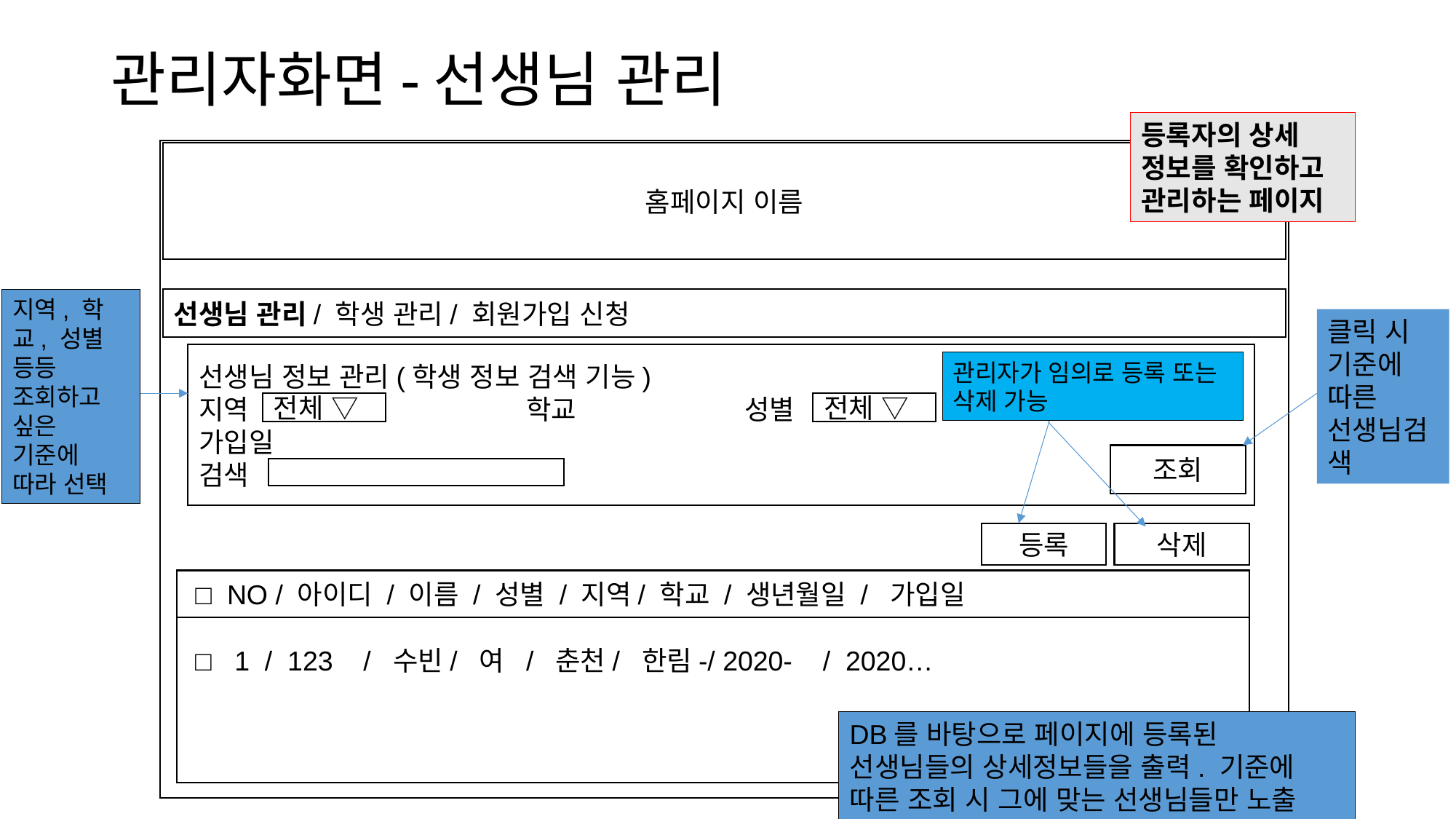

# 관리자화면-선생님 관리
등록자의 상세 정보를 확인하고 관리하는 페이지

홈페이지 이름
지역, 학교, 성별 등등 조회하고 싶은 기준에 따라 선택
선생님 관리/ 학생 관리/ 회원가입 신청
클릭 시 기준에 따른 선생님검색
선생님 정보 관리(학생 정보 검색 기능)
지역			학교		성별
가입일
검색
전체 ▽
전체 ▽

관리자가 임의로 등록 또는 삭제 가능
조회
등록
삭제
 □   1  /  123    /  수빈/  여  /  춘천/  한림-/ 2020-    /  2020…

 □  NO / 아이디 / 이름 / 성별 / 지역/ 학교 / 생년월일 /  가입일
DB를 바탕으로 페이지에 등록된 선생님들의 상세정보들을 출력. 기준에 따른 조회 시 그에 맞는 선생님들만 노출